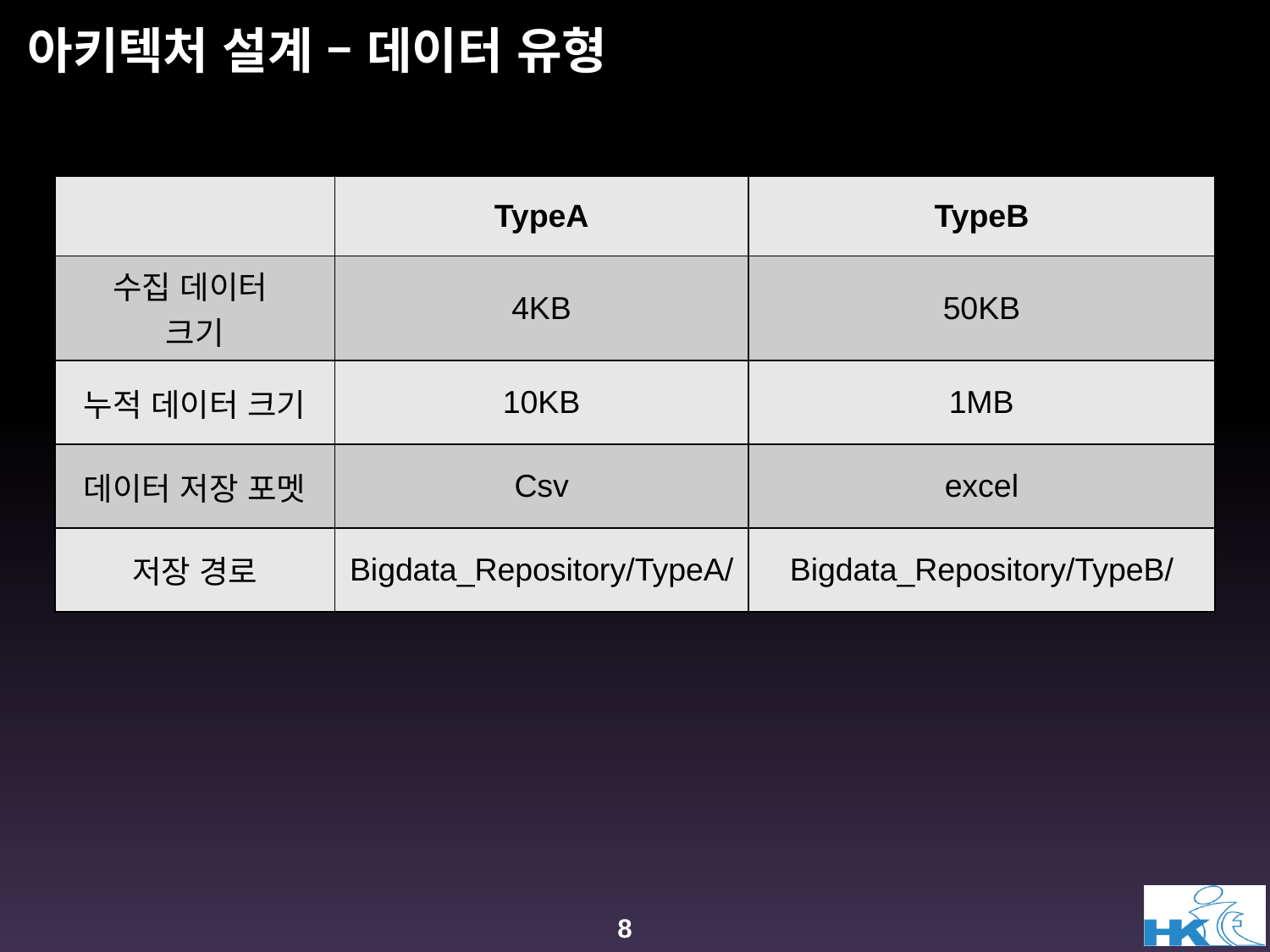

# 아키텍처 설계 – 데이터 유형
|  | TypeA | TypeB |
| --- | --- | --- |
| 수집 데이터 크기 | 4KB | 50KB |
| 누적 데이터 크기 | 10KB | 1MB |
| 데이터 저장 포멧 | Csv | excel |
| 저장 경로 | Bigdata\_Repository/TypeA/ | Bigdata\_Repository/TypeB/ |
8